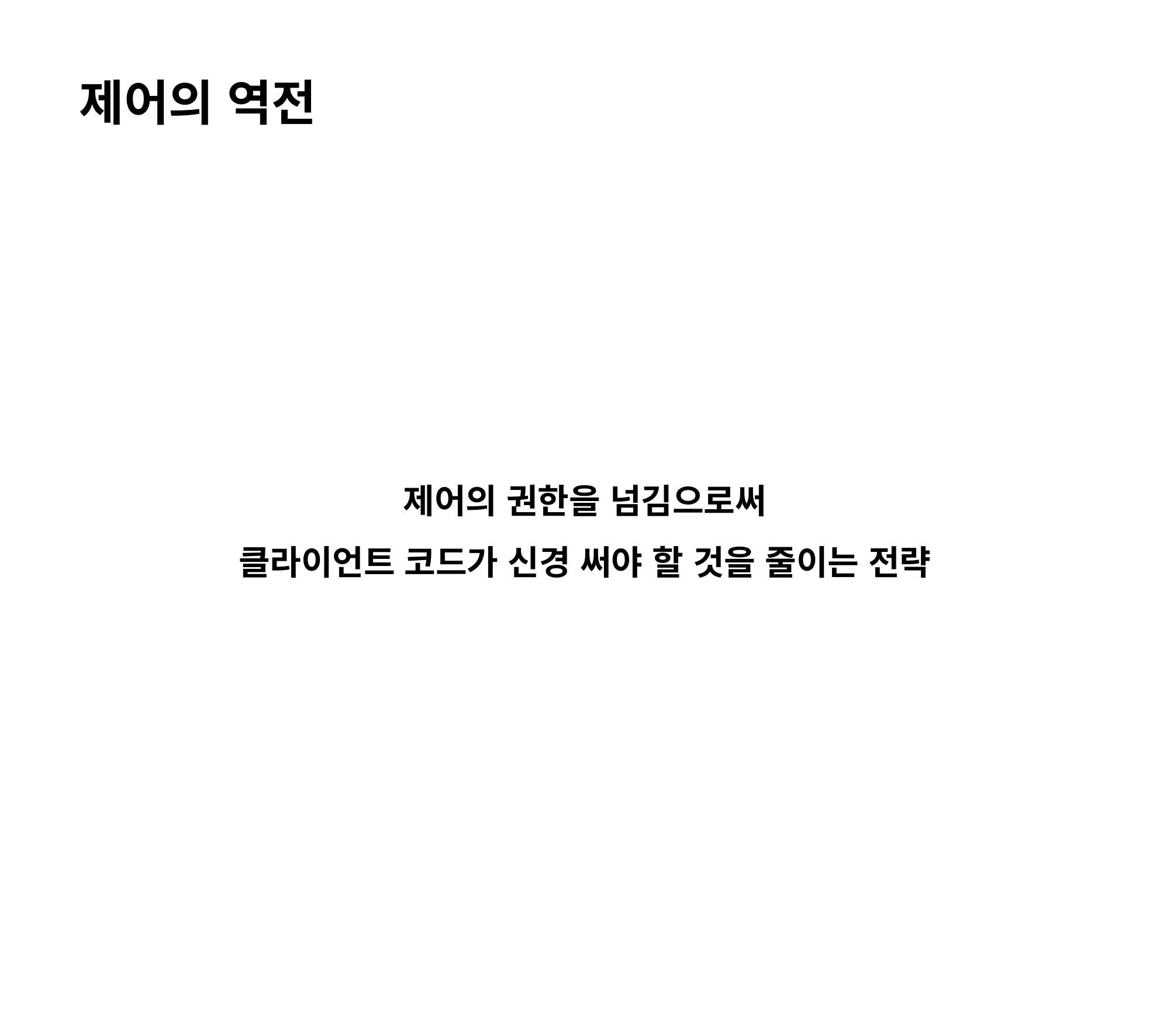

제어의 역전
제어의 권한을 넘김으로써
클라이언트 코드가 신경 써야 할 것을 줄이는 전략